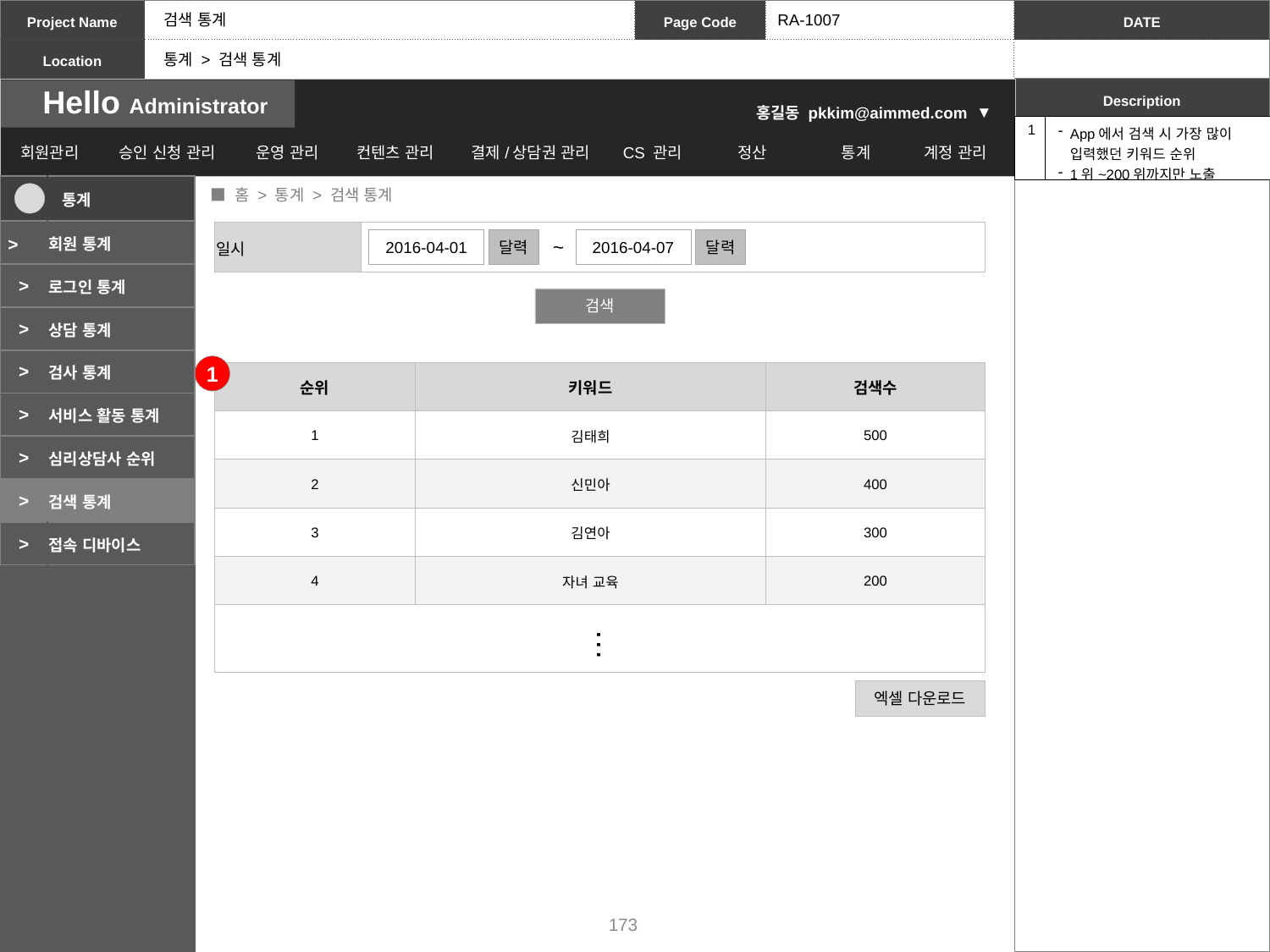

검색 통계
RA-1007
통계 > 검색 통계
| 1 | App에서 검색 시 가장 많이 입력했던 키워드 순위 1위~200위까지만 노출 |
| --- | --- |
   ■ 홈 > 통계 > 검색 통계

|  | 통계 |
| --- | --- |
| > | 회원 통계 |
| > | 로그인 통계 |
| > | 상담 통계 |
| > | 검사 통계 |
| > | 서비스 활동 통계 |
| > | 심리상담사 순위 |
| > | 검색 통계 |
| > | 접속 디바이스 |

| 일시 |  |
| --- | --- |
~
2016-04-01
달력
2016-04-07
달력
검색
1
| 순위 | 키워드 | 검색수 |
| --- | --- | --- |
| 1 | 김태희 | 500 |
| 2 | 신민아 | 400 |
| 3 | 김연아 | 300 |
| 4 | 자녀 교육 | 200 |
|  |  |  |
…
엑셀 다운로드
173